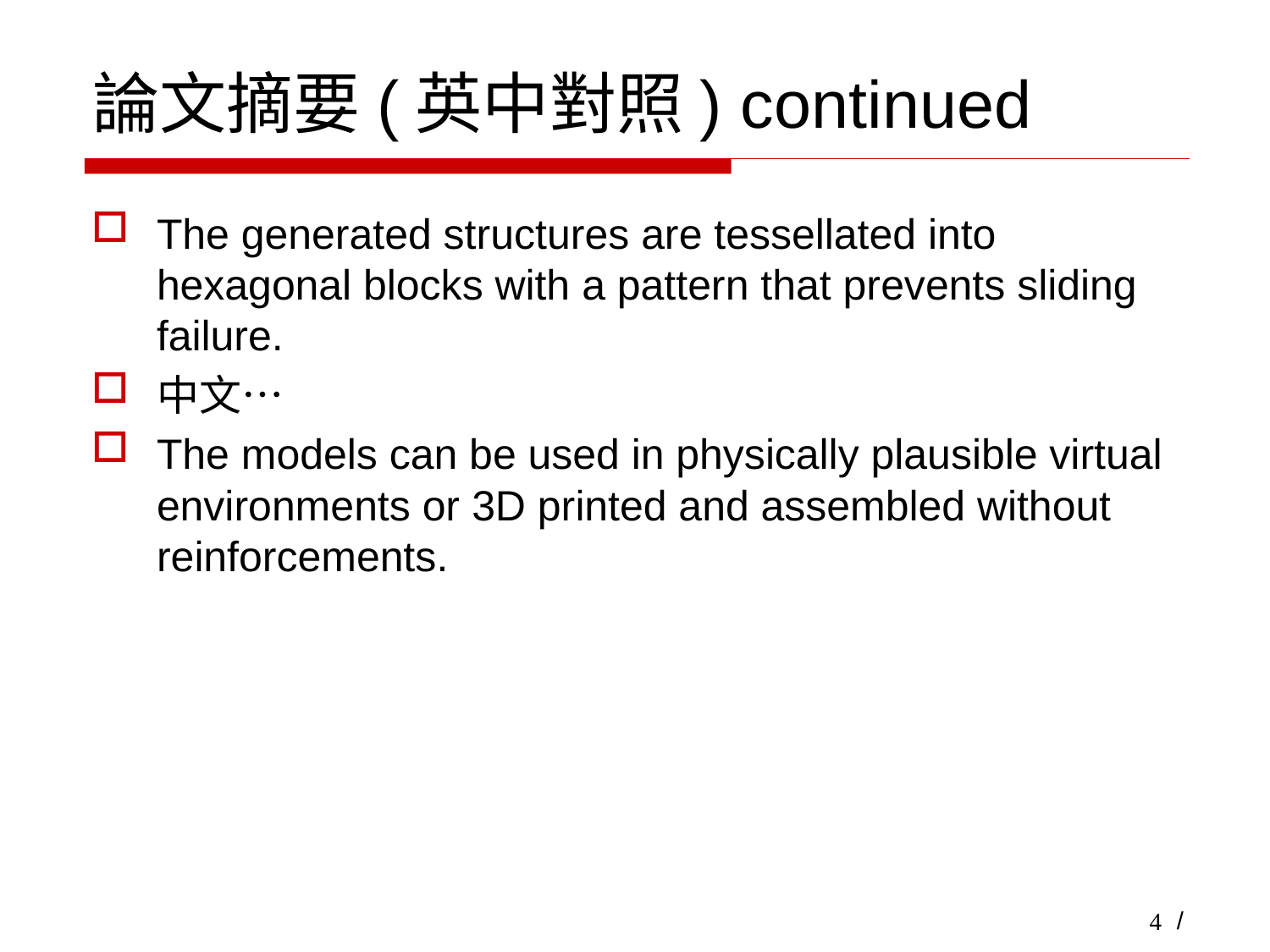

# 論文摘要(英中對照) continued
The generated structures are tessellated into hexagonal blocks with a pattern that prevents sliding failure.
中文…
The models can be used in physically plausible virtual environments or 3D printed and assembled without reinforcements.
4